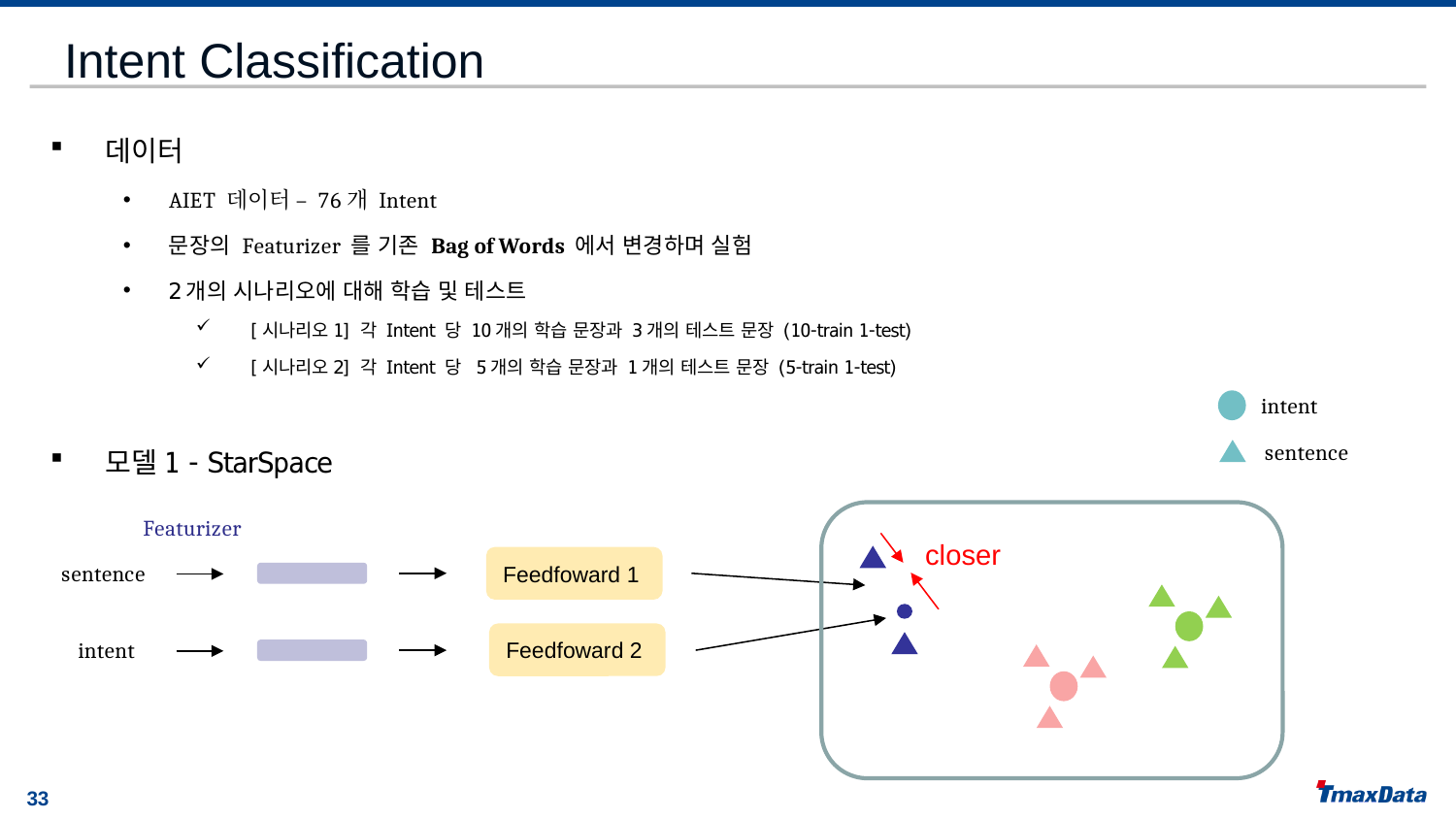

# Intent Classification
데이터
AIET 데이터 – 76개 Intent
문장의 Featurizer 를 기존 Bag of Words 에서 변경하며 실험
2개의 시나리오에 대해 학습 및 테스트
[시나리오1] 각 Intent 당 10개의 학습 문장과 3개의 테스트 문장 (10-train 1-test)
[시나리오2] 각 Intent 당  5개의 학습 문장과 1개의 테스트 문장 (5-train 1-test)

모델1 - StarSpace

intent

sentence

Featurizer
closer

Feedfoward 1
sentence

Feedfoward 2
intent